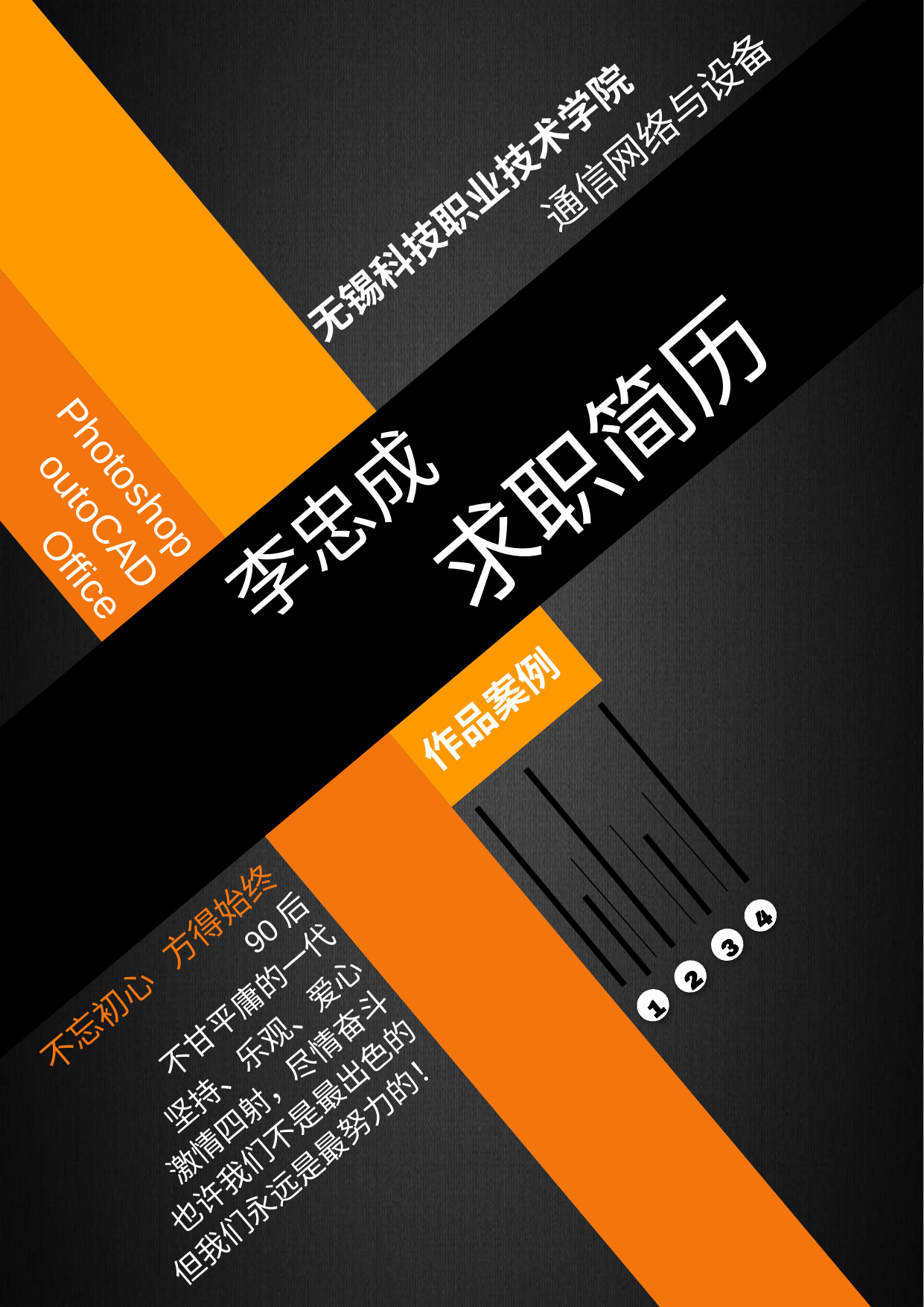

通信网络与设备
无锡科技职业技术学院
Photoshop
outoCAD
Office

求职简历
李忠成
作品案例

4
3

不忘初心   方得始终
90后
不甘平庸的一代
坚持、乐观、爱心
激情四射，尽情奋斗
也许我们不是最出色的
但我们永远是最努力的！
2
1